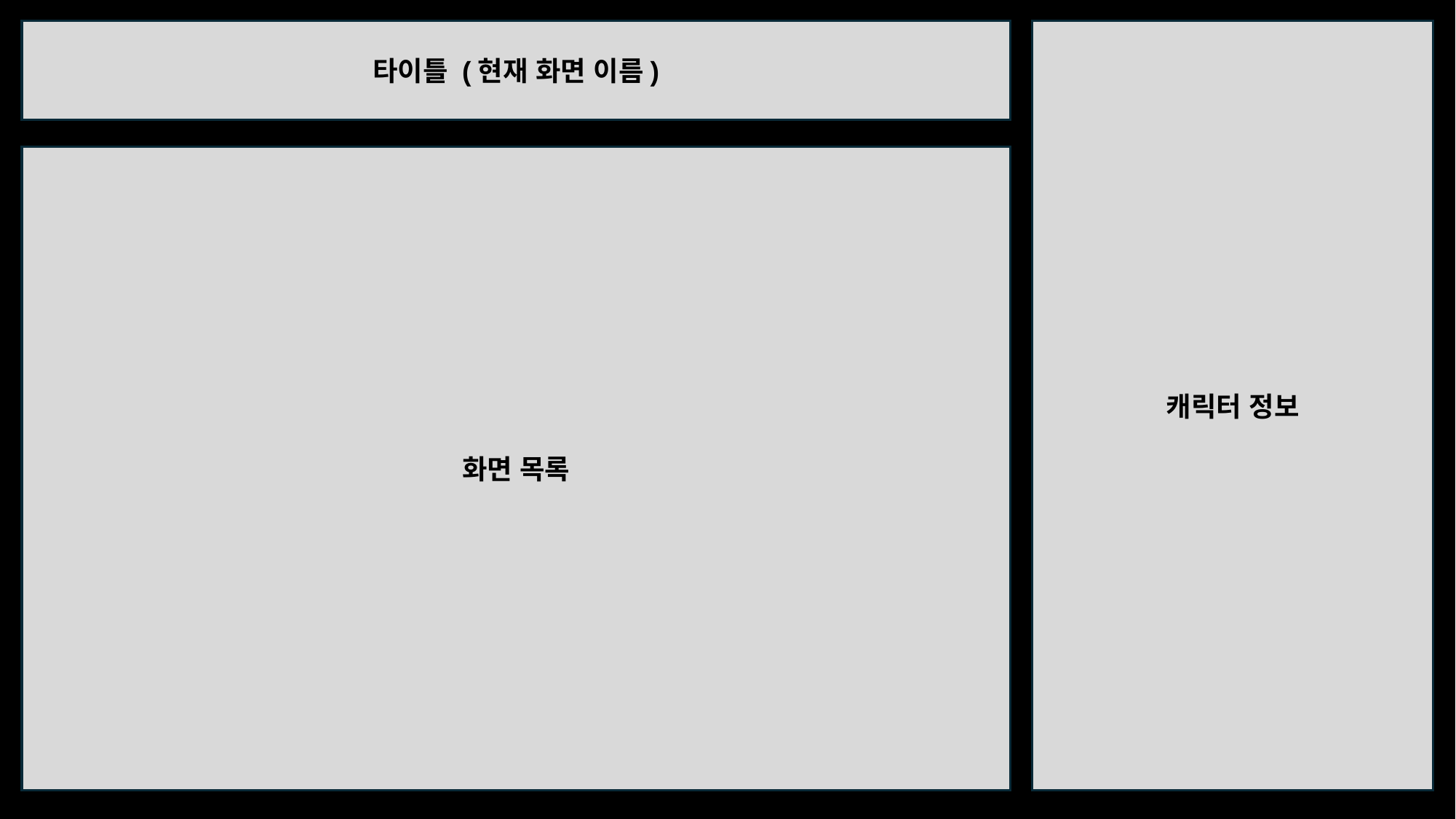

타이틀 (현재 화면 이름)
캐릭터 정보
화면 목록